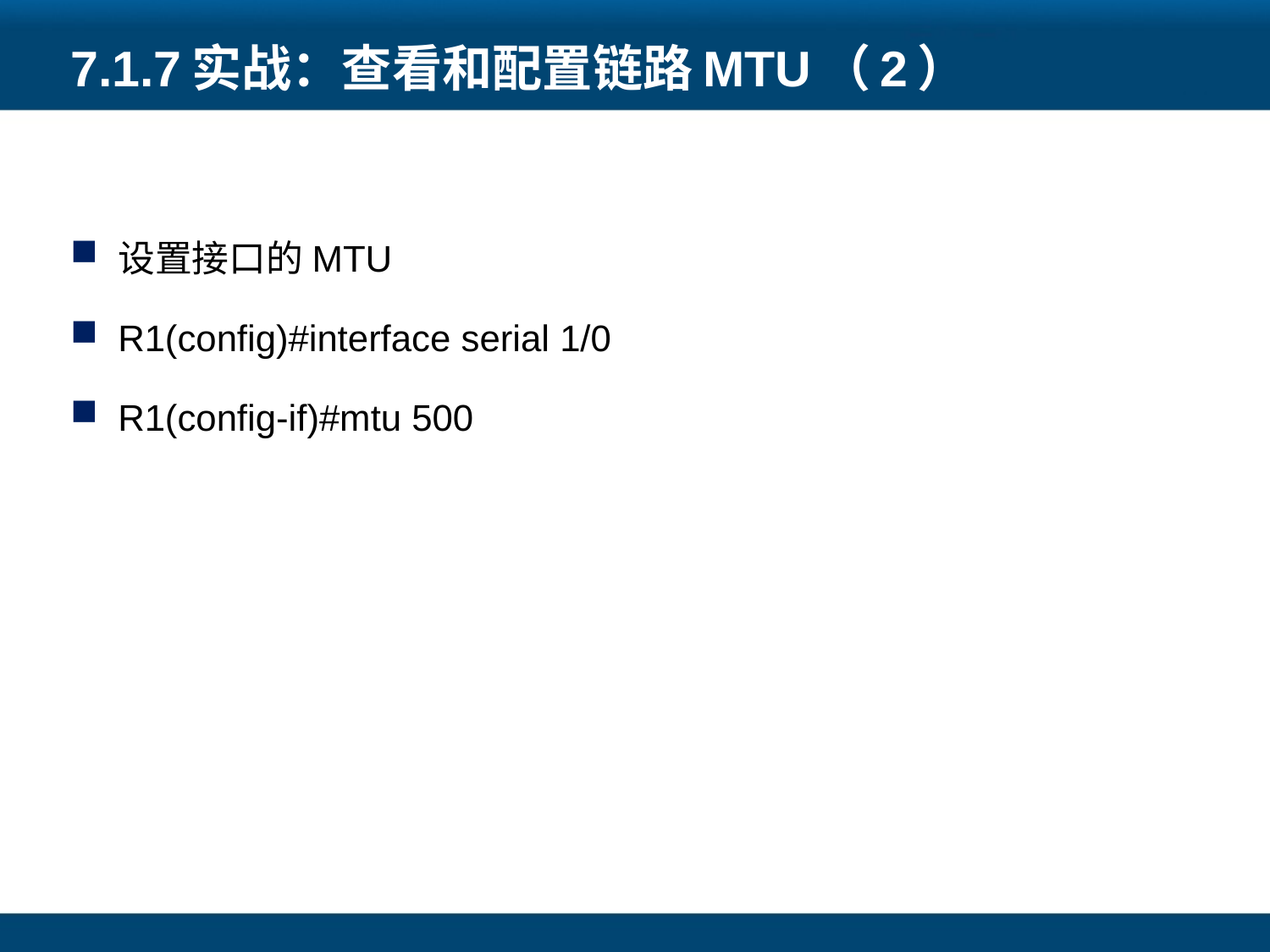

# 7.1.7实战：查看和配置链路MTU（2）
设置接口的MTU
R1(config)#interface serial 1/0
R1(config-if)#mtu 500